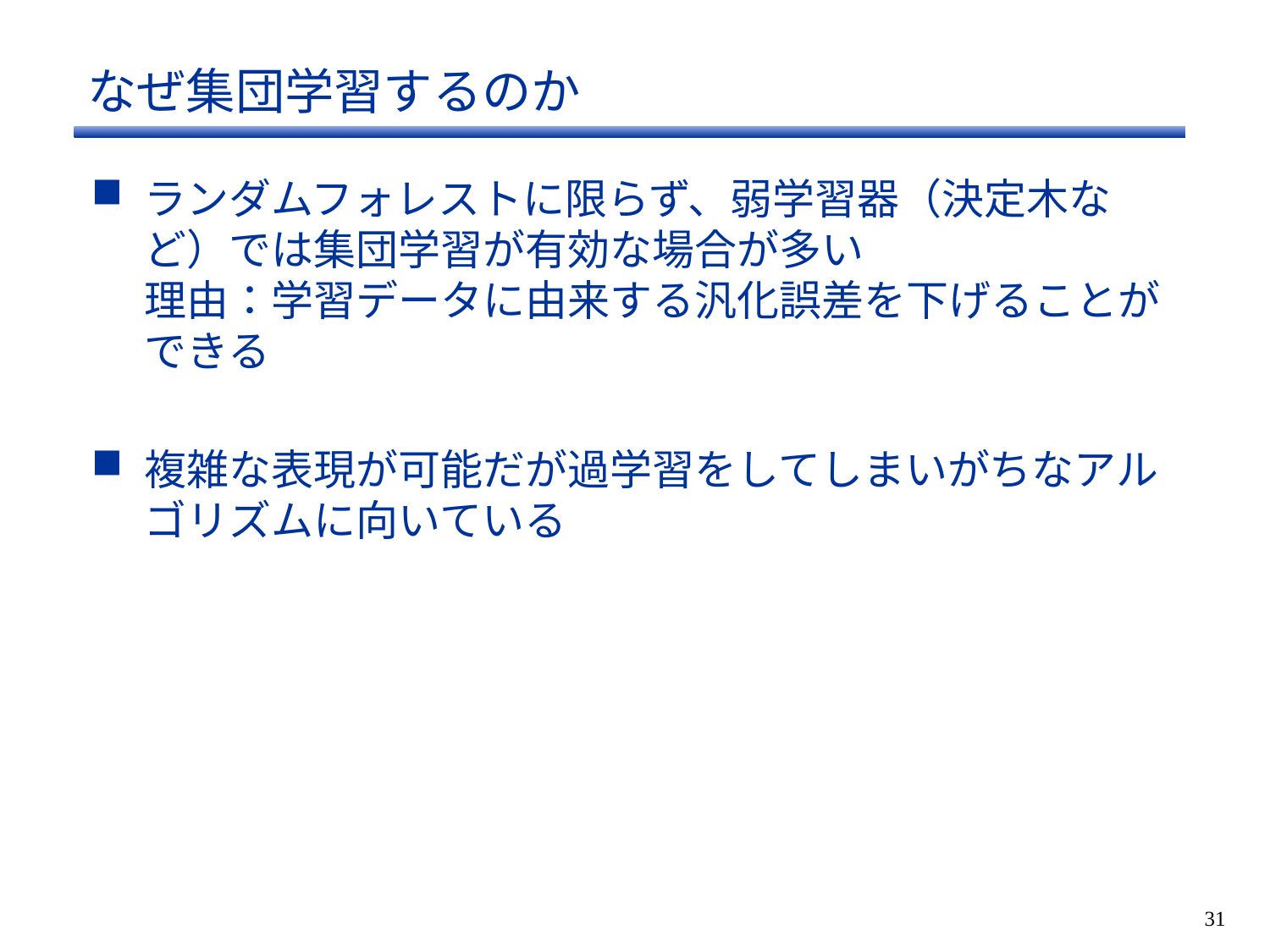

# なぜ集団学習するのか
ランダムフォレストに限らず、弱学習器（決定木など）では集団学習が有効な場合が多い
理由：学習データに由来する汎化誤差を下げることができる

複雑な表現が可能だが過学習をしてしまいがちなアルゴリズムに向いている